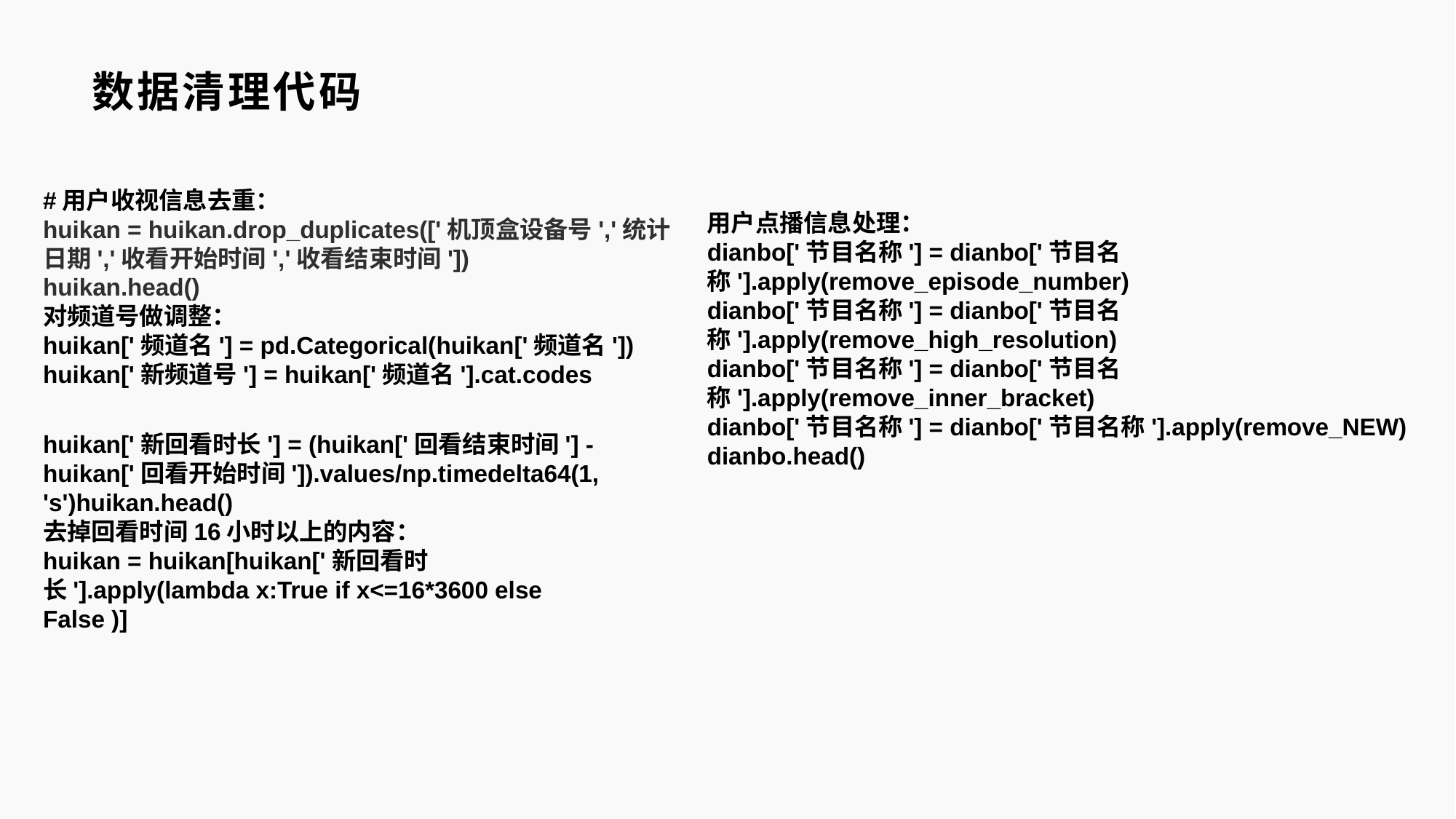

数据清理代码
#用户收视信息去重：
huikan = huikan.drop_duplicates(['机顶盒设备号','统计日期','收看开始时间','收看结束时间'])
huikan.head()
对频道号做调整：
huikan['频道名'] = pd.Categorical(huikan['频道名'])
huikan['新频道号'] = huikan['频道名'].cat.codes
用户点播信息处理：
dianbo['节目名称'] = dianbo['节目名称'].apply(remove_episode_number)
dianbo['节目名称'] = dianbo['节目名称'].apply(remove_high_resolution)
dianbo['节目名称'] = dianbo['节目名称'].apply(remove_inner_bracket)
dianbo['节目名称'] = dianbo['节目名称'].apply(remove_NEW)
dianbo.head()
huikan['新回看时长'] = (huikan['回看结束时间'] - huikan['回看开始时间']).values/np.timedelta64(1, 's')huikan.head()
去掉回看时间16小时以上的内容：
huikan = huikan[huikan['新回看时长'].apply(lambda x:True if x<=16*3600 else False )]